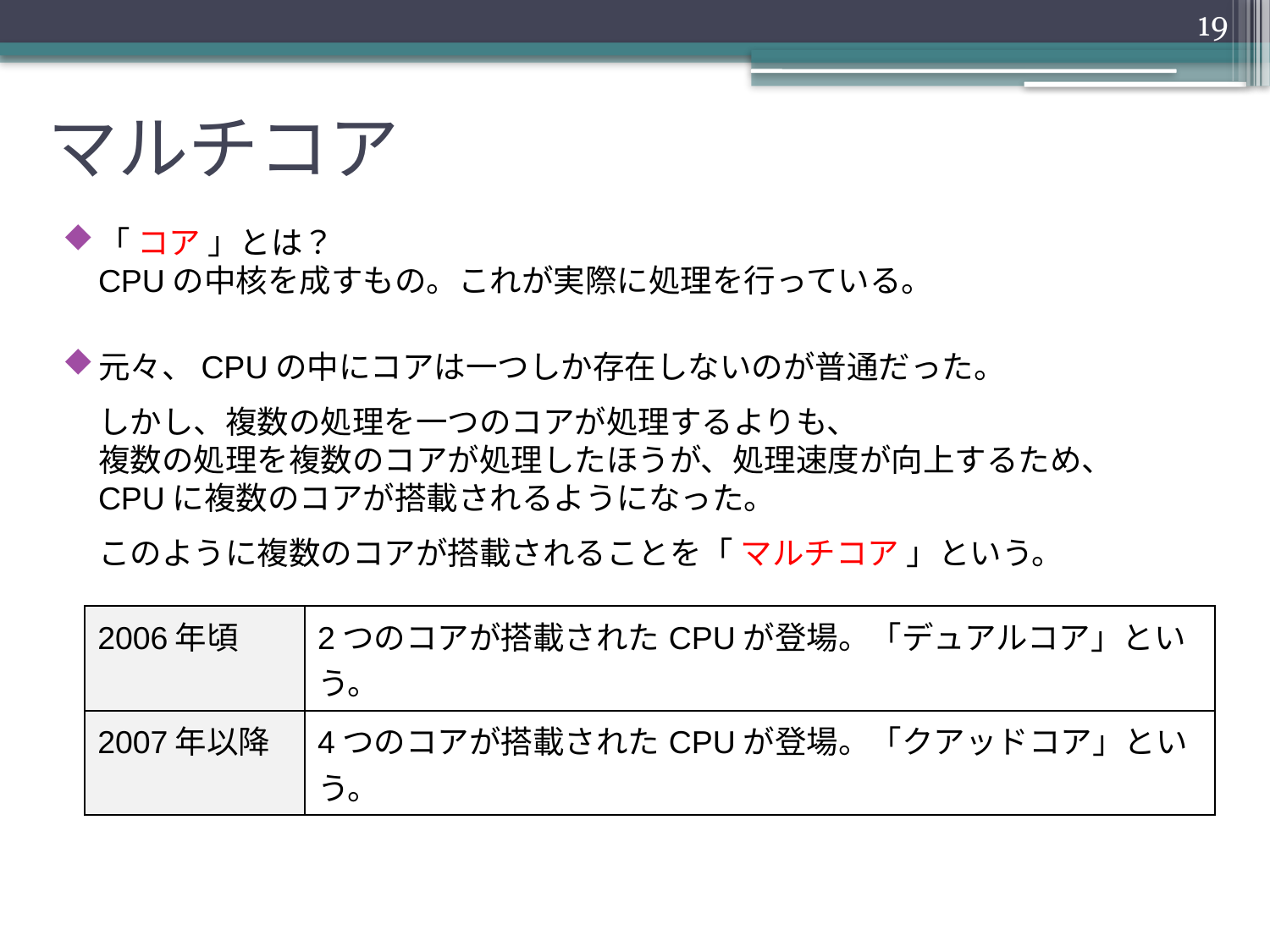

19
# マルチコア
「 コア 」とは？
CPUの中核を成すもの。これが実際に処理を行っている。

元々、CPUの中にコアは一つしか存在しないのが普通だった。
しかし、複数の処理を一つのコアが処理するよりも、
複数の処理を複数のコアが処理したほうが、処理速度が向上するため、
CPUに複数のコアが搭載されるようになった。
このように複数のコアが搭載されることを「 マルチコア 」という。
| 2006年頃 | 2つのコアが搭載されたCPUが登場。「デュアルコア」という。 |
| --- | --- |
| 2007年以降 | 4つのコアが搭載されたCPUが登場。「クアッドコア」という。 |